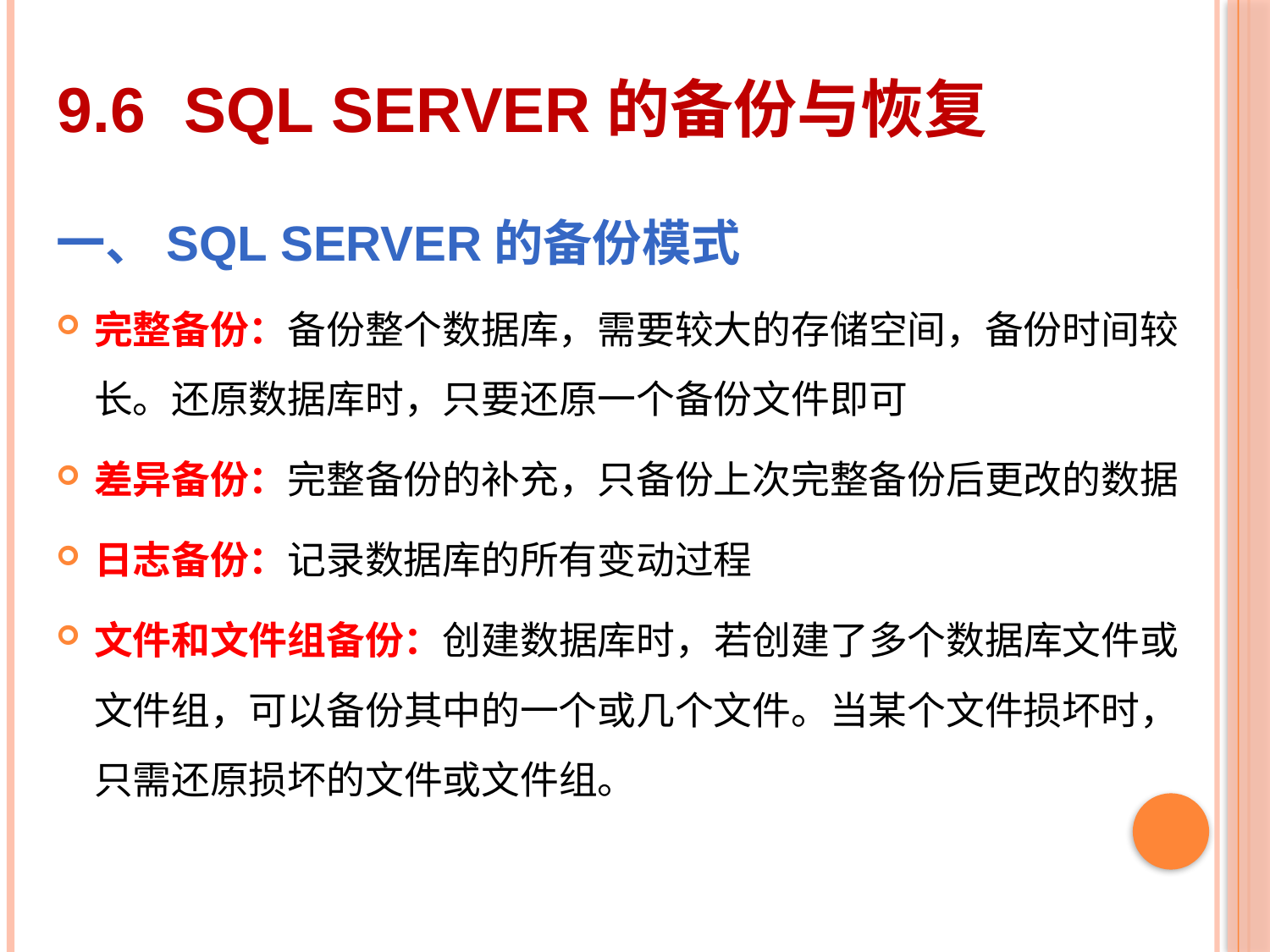

# 9.6	SQL SERVER的备份与恢复
一、SQL SERVER的备份模式
完整备份：备份整个数据库，需要较大的存储空间，备份时间较长。还原数据库时，只要还原一个备份文件即可
差异备份：完整备份的补充，只备份上次完整备份后更改的数据
日志备份：记录数据库的所有变动过程
文件和文件组备份：创建数据库时，若创建了多个数据库文件或文件组，可以备份其中的一个或几个文件。当某个文件损坏时，只需还原损坏的文件或文件组。